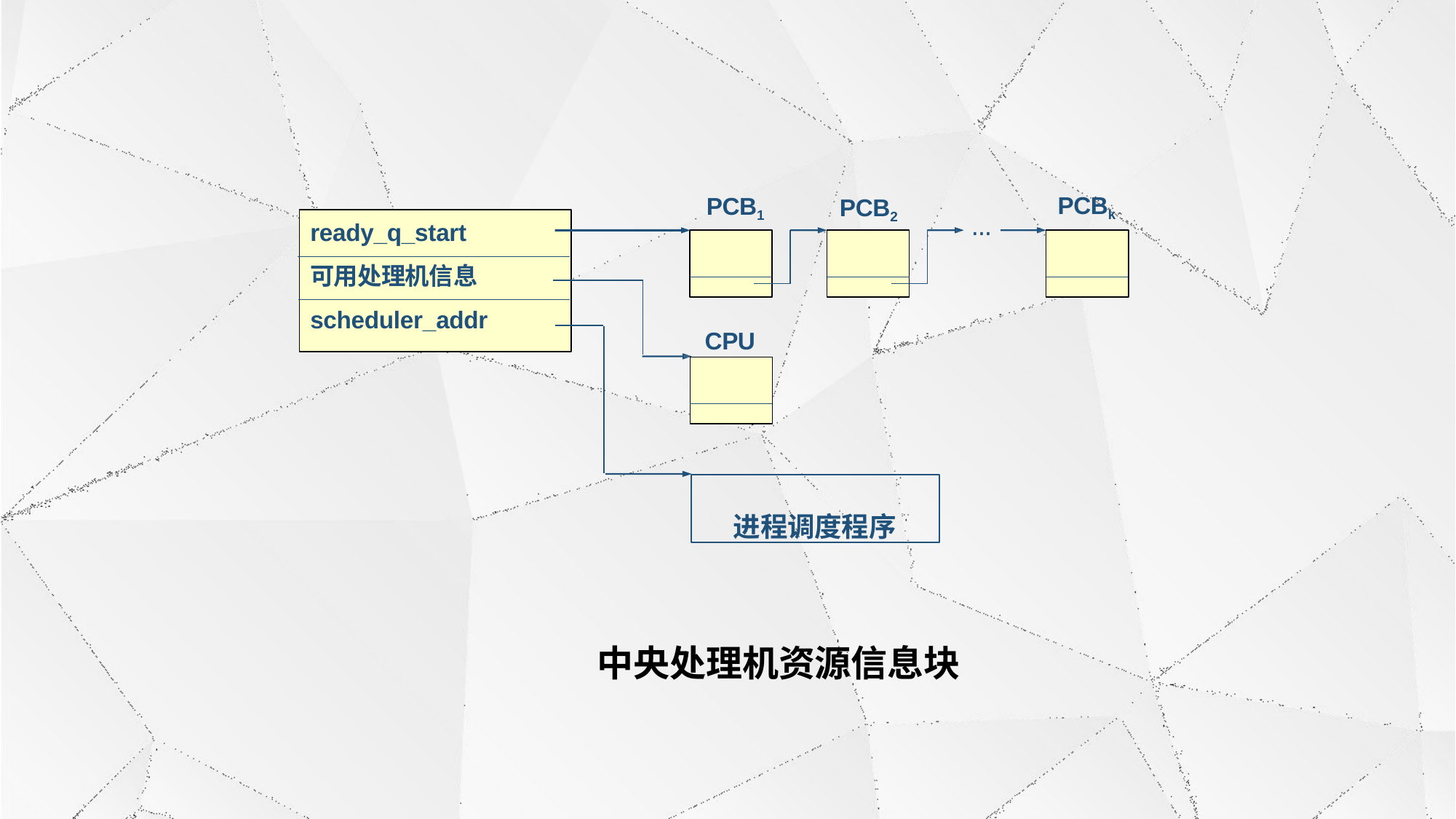

PCBk
PCB1
PCB2

…
ready_q_start

可用处理机信息 scheduler_addr

CPU

进程调度程序
中央处理机资源信息块